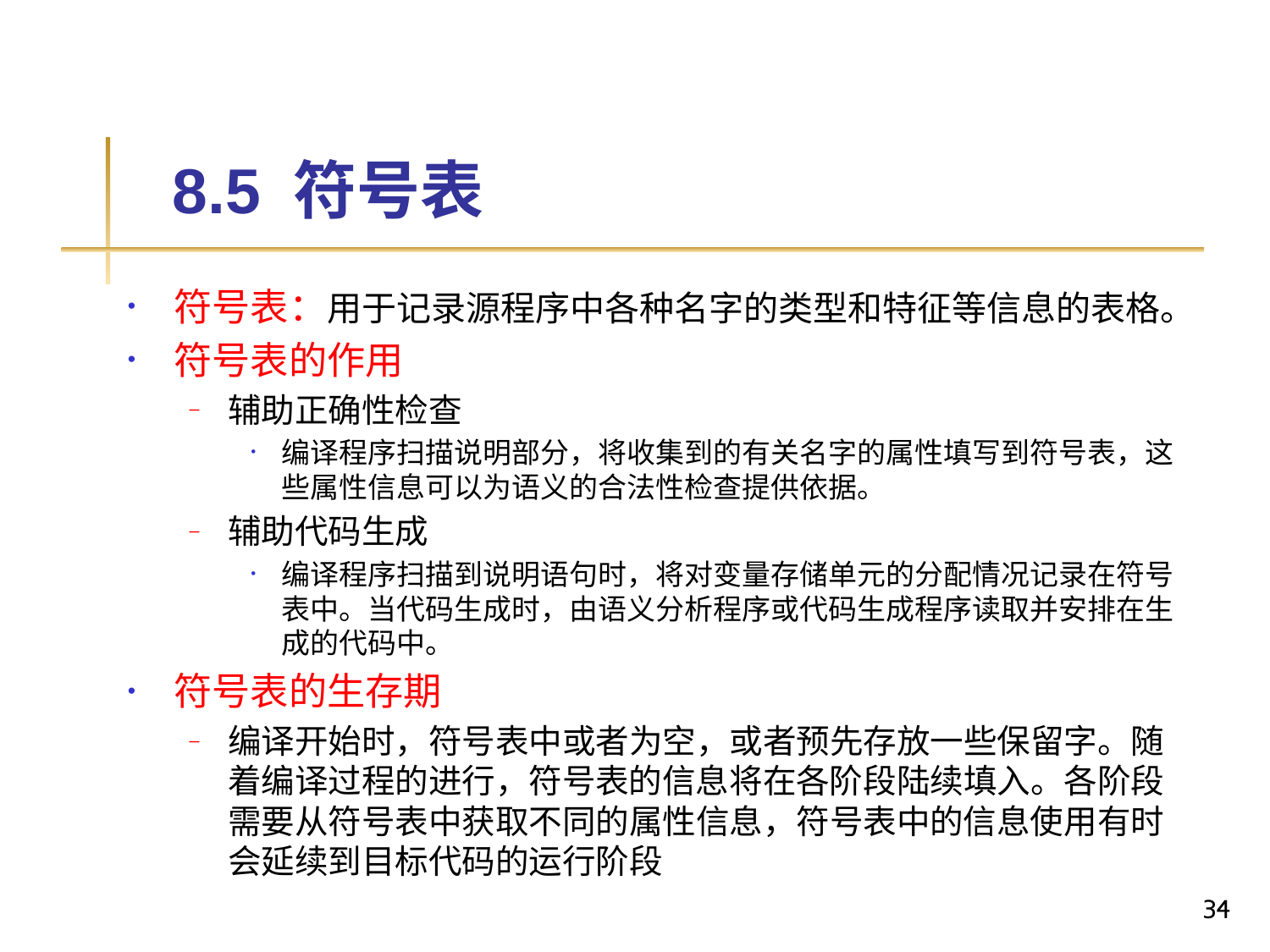

# 8.5 符号表
符号表：用于记录源程序中各种名字的类型和特征等信息的表格。
符号表的作用
辅助正确性检查
编译程序扫描说明部分，将收集到的有关名字的属性填写到符号表，这些属性信息可以为语义的合法性检查提供依据。
辅助代码生成
编译程序扫描到说明语句时，将对变量存储单元的分配情况记录在符号表中。当代码生成时，由语义分析程序或代码生成程序读取并安排在生成的代码中。
符号表的生存期
编译开始时，符号表中或者为空，或者预先存放一些保留字。随着编译过程的进行，符号表的信息将在各阶段陆续填入。各阶段需要从符号表中获取不同的属性信息，符号表中的信息使用有时会延续到目标代码的运行阶段
34